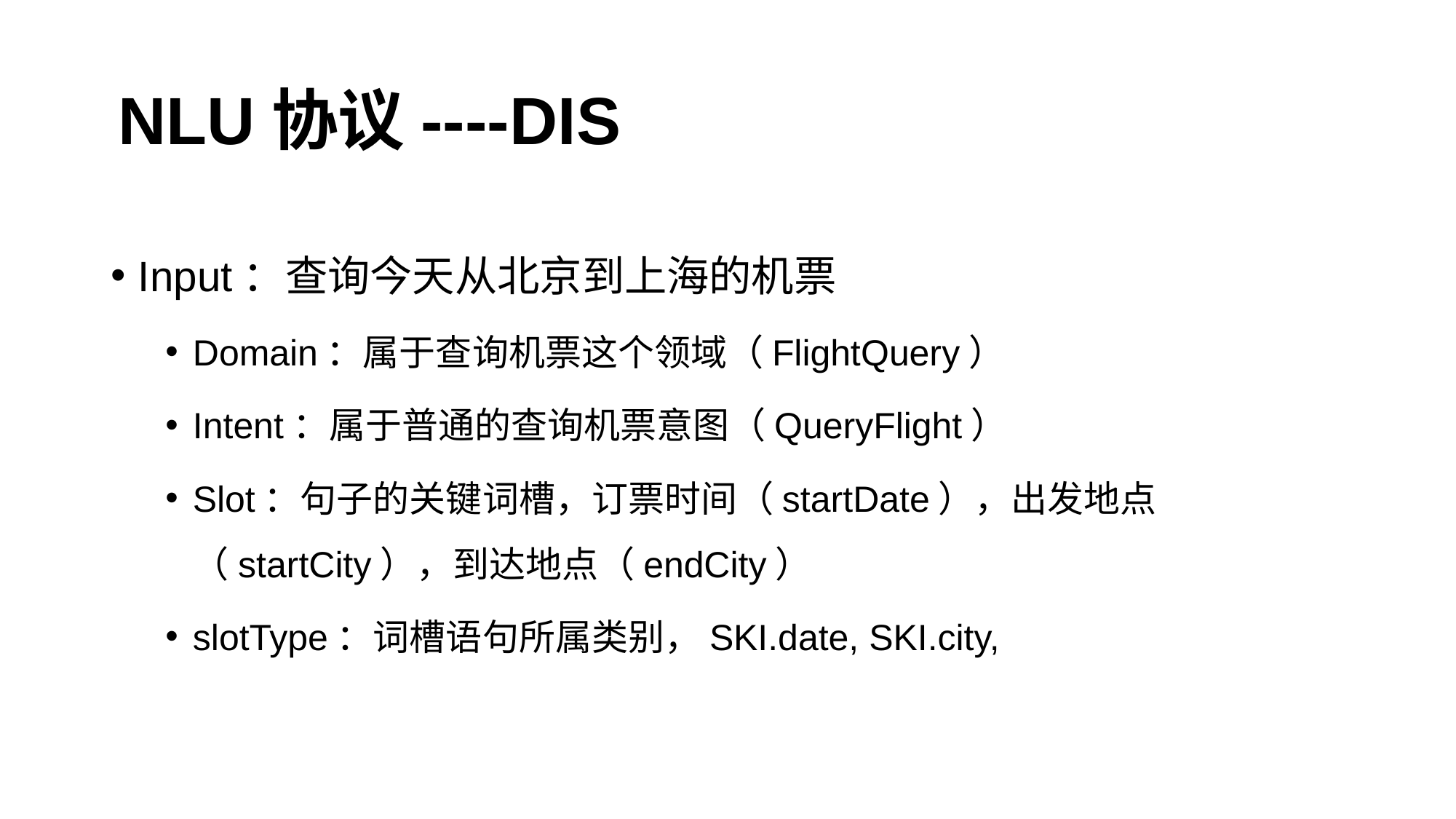

# NLU协议----DIS
Input：查询今天从北京到上海的机票
Domain：属于查询机票这个领域（FlightQuery）
Intent：属于普通的查询机票意图（QueryFlight）
Slot：句子的关键词槽，订票时间（startDate），出发地点（startCity），到达地点（endCity）
slotType：词槽语句所属类别，SKI.date, SKI.city,